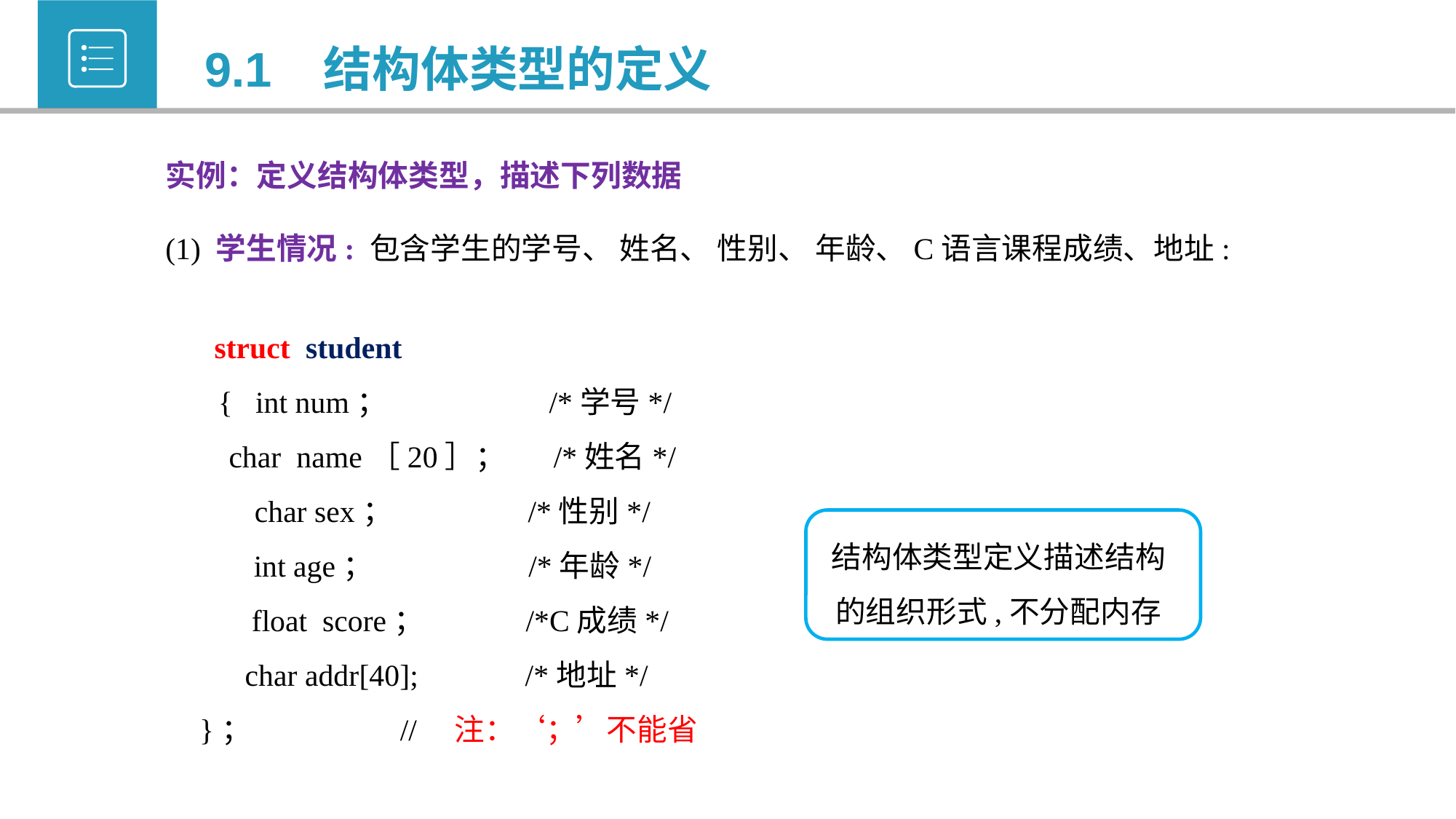

9.1   结构体类型的定义
实例：定义结构体类型，描述下列数据
 (1) 学生情况: 包含学生的学号、 姓名、 性别、 年龄、C语言课程成绩、地址:
         struct  student
{   int num；                       /*学号*/
  char  name［20］；      /*姓名*/
  char sex；                   /*性别*/
  int age；                      /*年龄*/
    float  score；              /*C成绩*/
             char addr[40];              /*地址*/
 }；                     //    注：‘；’不能省

结构体类型定义描述结构的组织形式,不分配内存